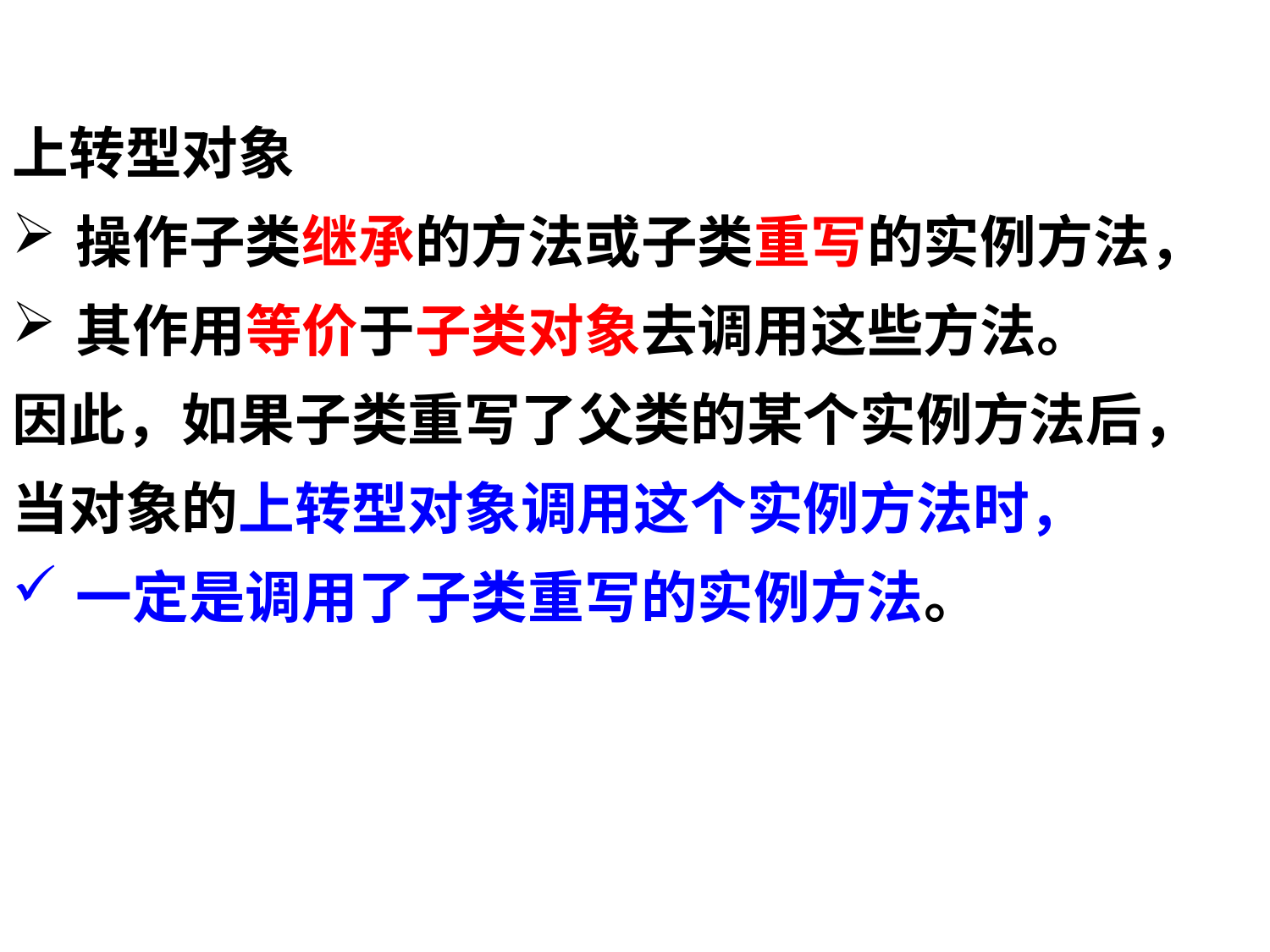

上转型对象
操作子类继承的方法或子类重写的实例方法，
其作用等价于子类对象去调用这些方法。
因此，如果子类重写了父类的某个实例方法后，
当对象的上转型对象调用这个实例方法时，
一定是调用了子类重写的实例方法。